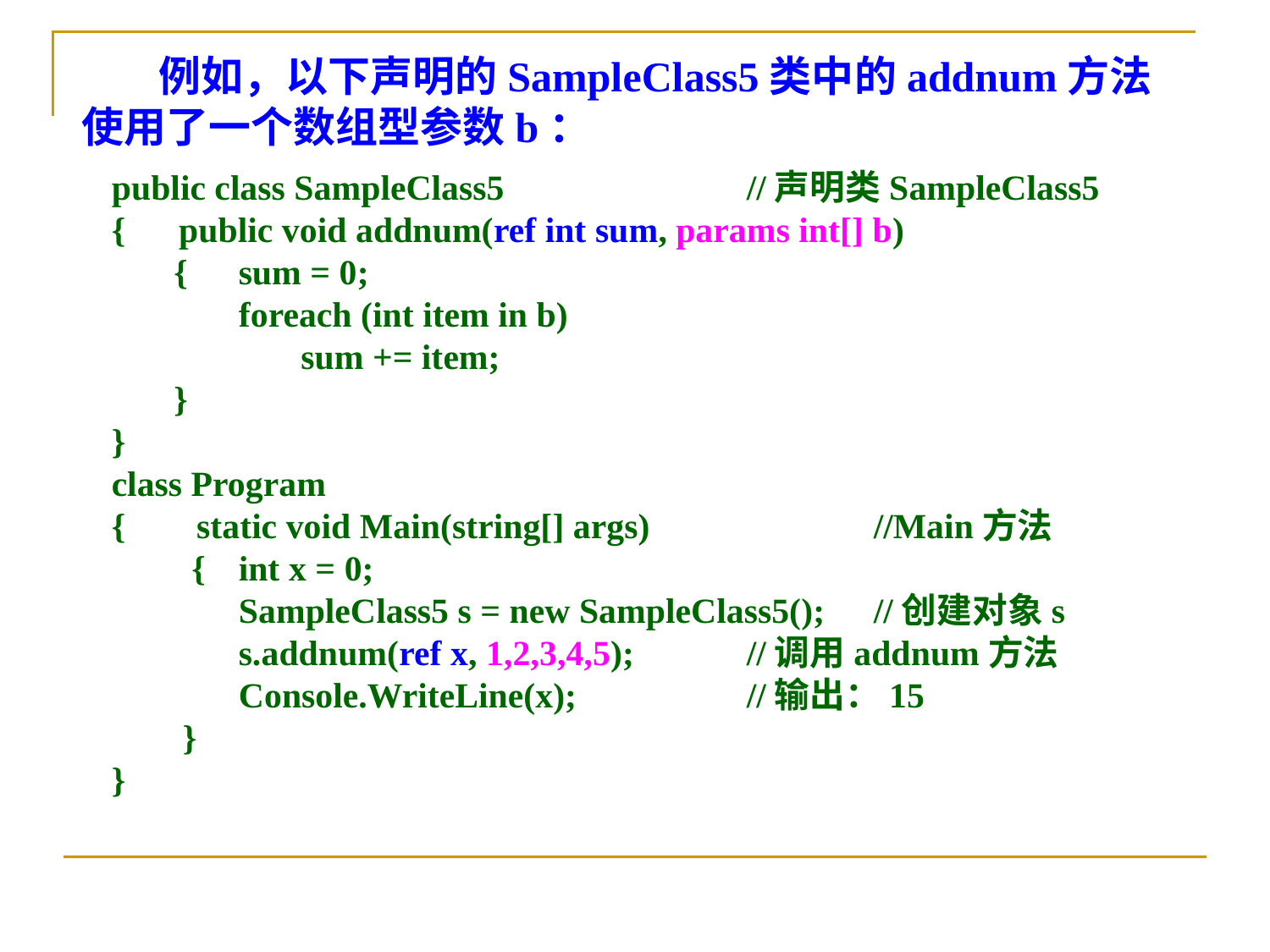

例如，以下声明的SampleClass5类中的addnum方法使用了一个数组型参数b：
public class SampleClass5		//声明类SampleClass5
{      public void addnum(ref int sum, params int[] b)
       {	sum = 0;
        	foreach (int item in b)
        	       sum += item;
       }
}
class Program
{        static void Main(string[] args)		//Main方法
         {	int x = 0;
        	SampleClass5 s = new SampleClass5();	//创建对象s
        	s.addnum(ref x, 1,2,3,4,5);	//调用addnum方法
        	Console.WriteLine(x);		//输出：15
        }
}